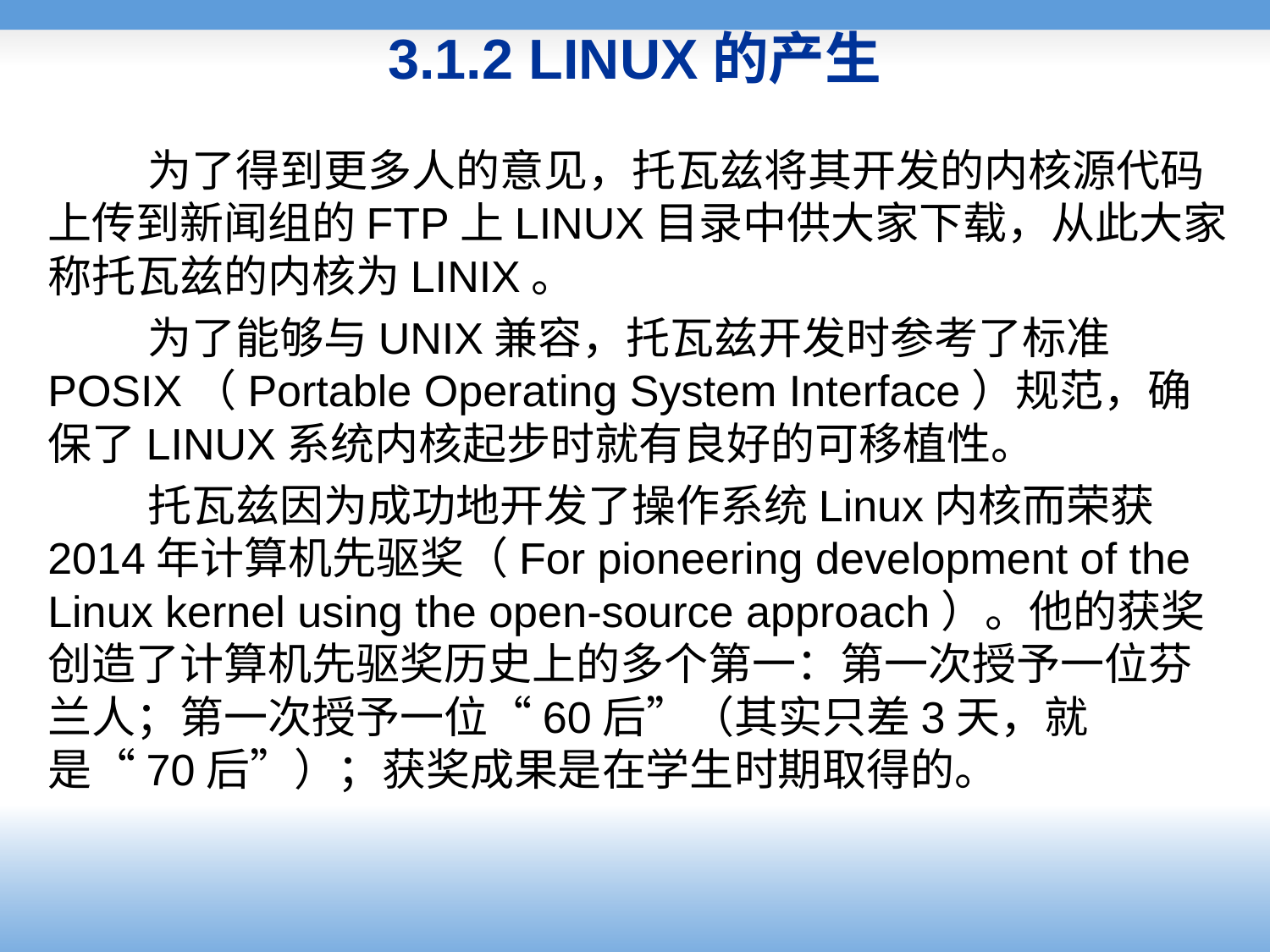

# 3.1.2 LINUX的产生
为了得到更多人的意见，托瓦兹将其开发的内核源代码上传到新闻组的FTP上LINUX目录中供大家下载，从此大家称托瓦兹的内核为LINIX。
为了能够与UNIX兼容，托瓦兹开发时参考了标准POSIX（Portable Operating System Interface）规范，确保了LINUX系统内核起步时就有良好的可移植性。
托瓦兹因为成功地开发了操作系统Linux内核而荣获2014年计算机先驱奖（For pioneering development of the Linux kernel using the open-source approach）。他的获奖创造了计算机先驱奖历史上的多个第一：第一次授予一位芬兰人；第一次授予一位“60后”（其实只差3天，就是“70后”）；获奖成果是在学生时期取得的。